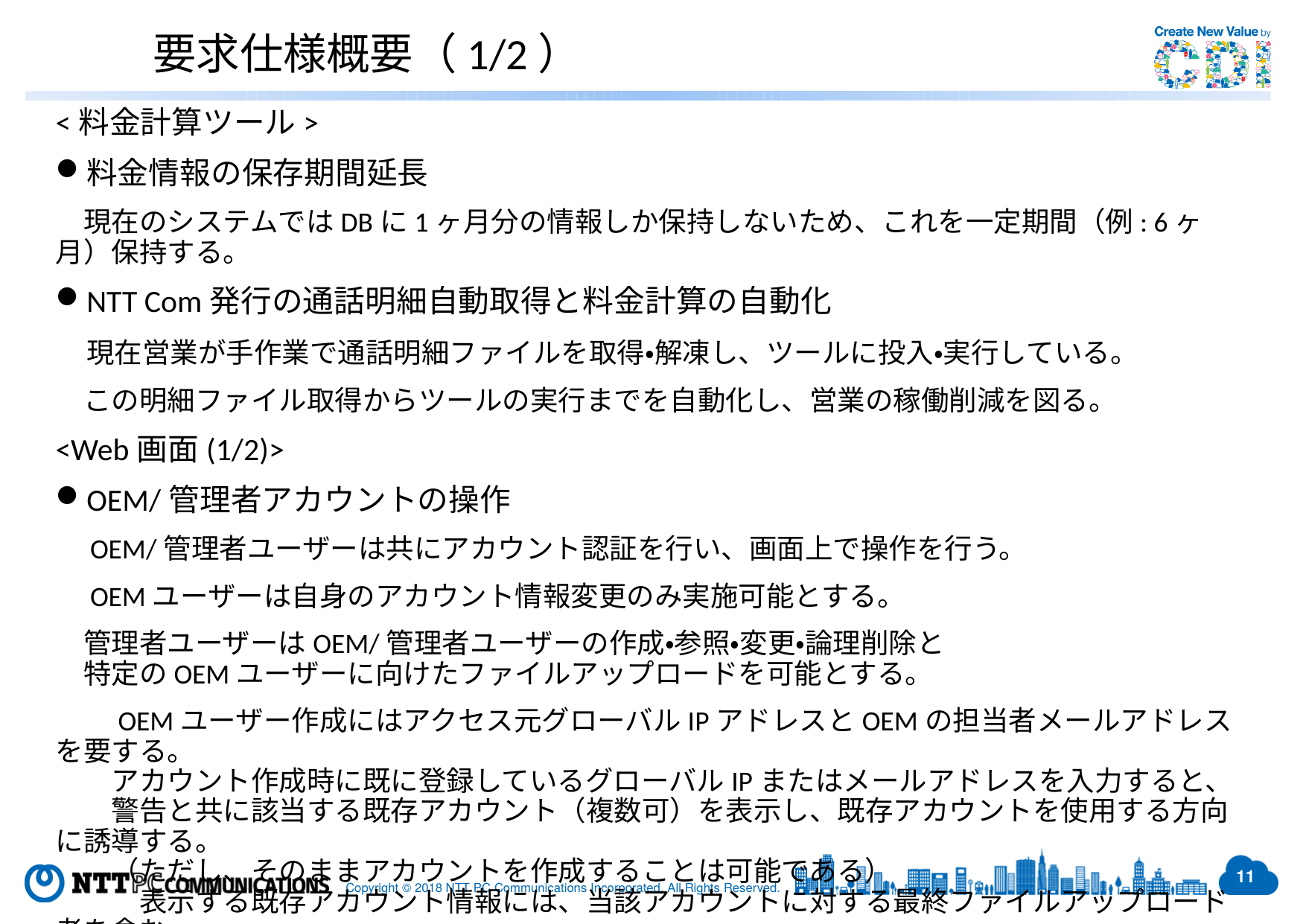

要求仕様概要（1/2）
<料金計算ツール>
料金情報の保存期間延長
　現在のシステムではDBに1ヶ月分の情報しか保持しないため、これを一定期間（例: 6ヶ月）保持する。
NTT Com発行の通話明細自動取得と料金計算の自動化
　現在営業が手作業で通話明細ファイルを取得・解凍し、ツールに投入・実行している。
　この明細ファイル取得からツールの実行までを自動化し、営業の稼働削減を図る。
<Web画面(1/2)>
OEM/管理者アカウントの操作
　OEM/管理者ユーザーは共にアカウント認証を行い、画面上で操作を行う。
　OEMユーザーは自身のアカウント情報変更のみ実施可能とする。
　管理者ユーザーはOEM/管理者ユーザーの作成・参照・変更・論理削除と
　特定のOEMユーザーに向けたファイルアップロードを可能とする。
　　OEMユーザー作成にはアクセス元グローバルIPアドレスとOEMの担当者メールアドレスを要する。
　　アカウント作成時に既に登録しているグローバルIPまたはメールアドレスを入力すると、
　　警告と共に該当する既存アカウント（複数可）を表示し、既存アカウントを使用する方向に誘導する。
　　（ただし、そのままアカウントを作成することは可能である）
　　　表示する既存アカウント情報には、当該アカウントに対する最終ファイルアップロード者を含む。